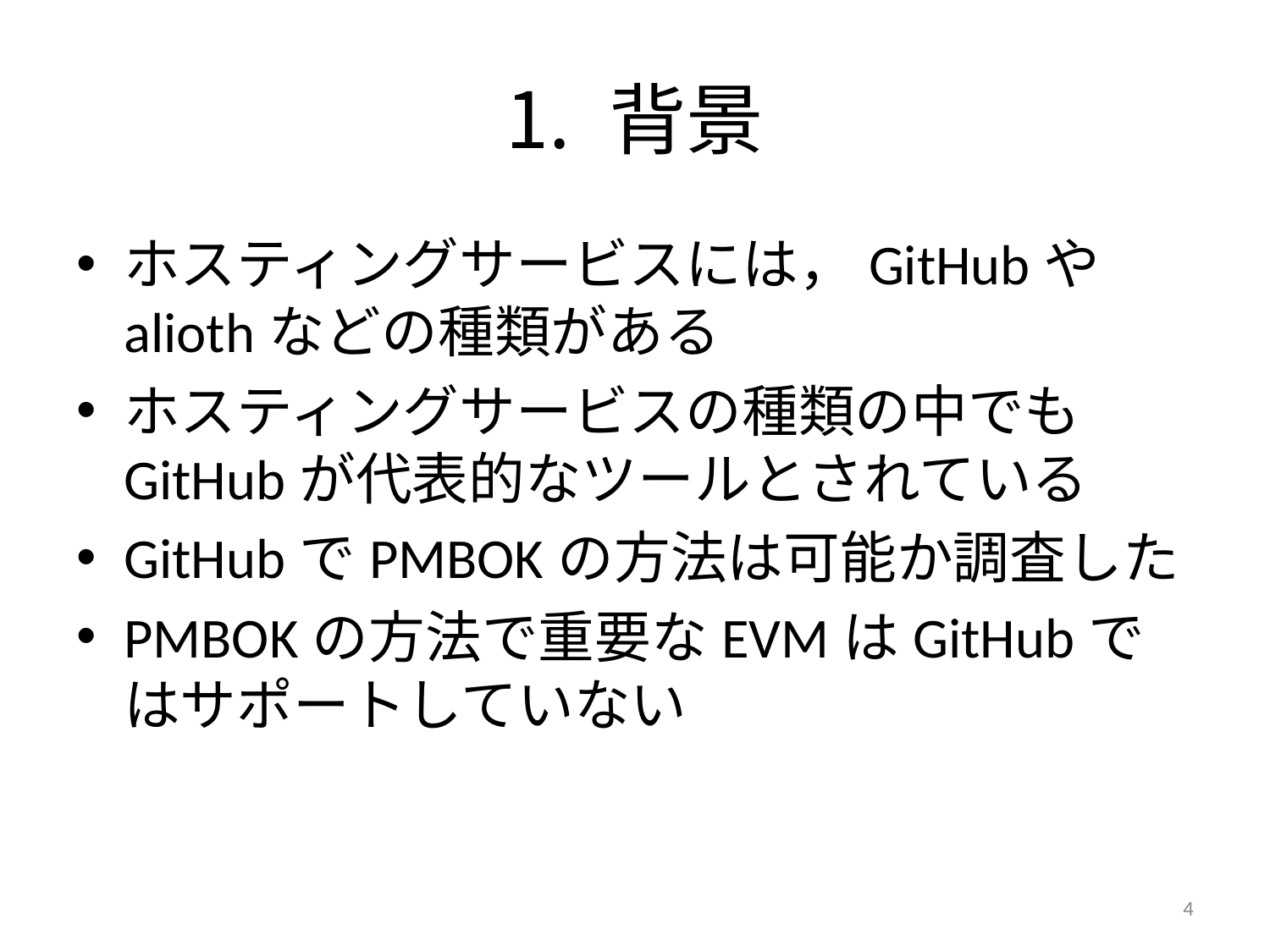

# 背景
ホスティングサービスには，GitHubやaliothなどの種類がある
ホスティングサービスの種類の中でもGitHubが代表的なツールとされている
GitHubでPMBOKの方法は可能か調査した
PMBOKの方法で重要なEVMはGitHubではサポートしていない

4